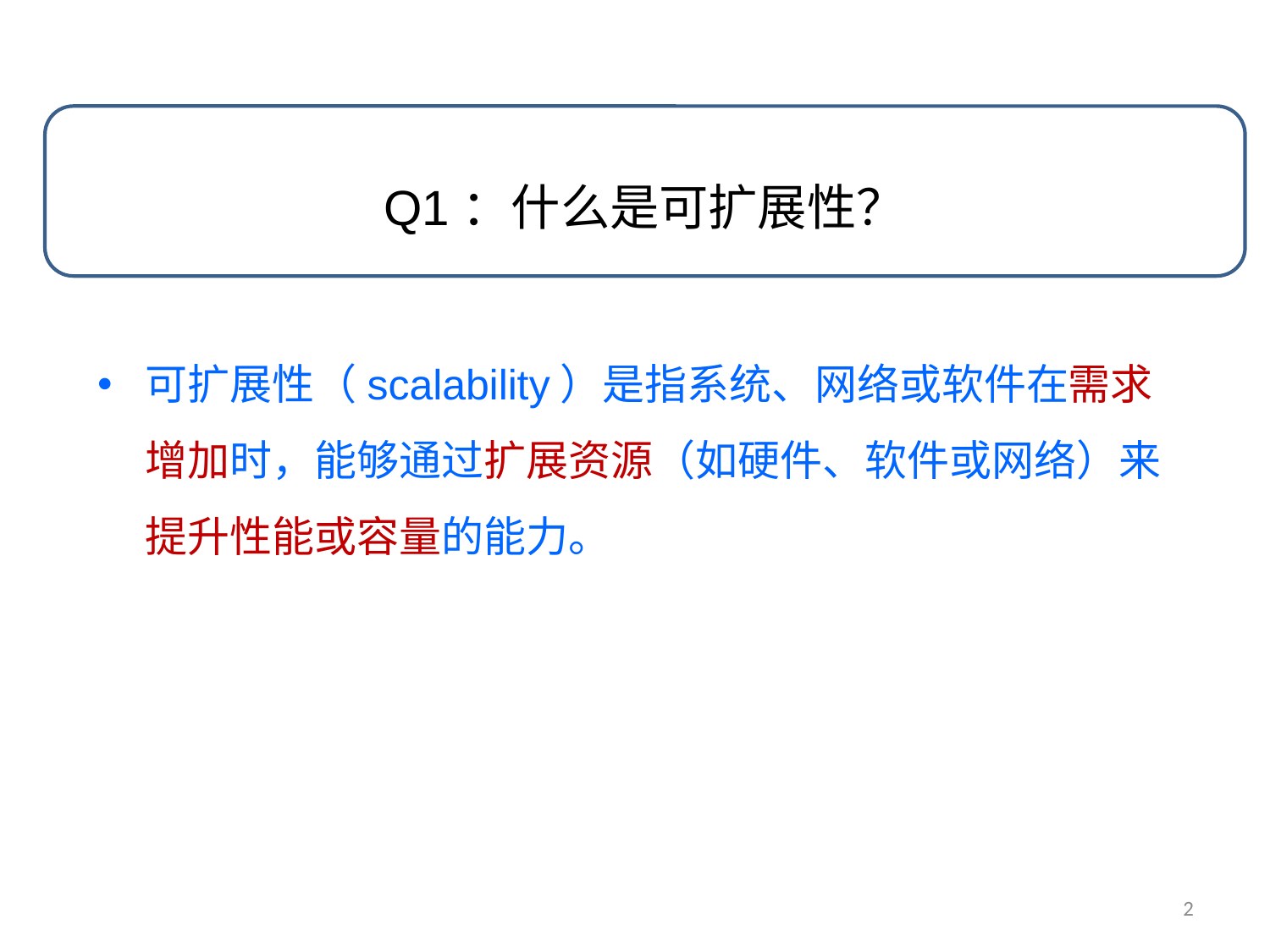

Q1：什么是可扩展性？
可扩展性（scalability）是指系统、网络或软件在需求增加时，能够通过扩展资源（如硬件、软件或网络）来提升性能或容量的能力。
2